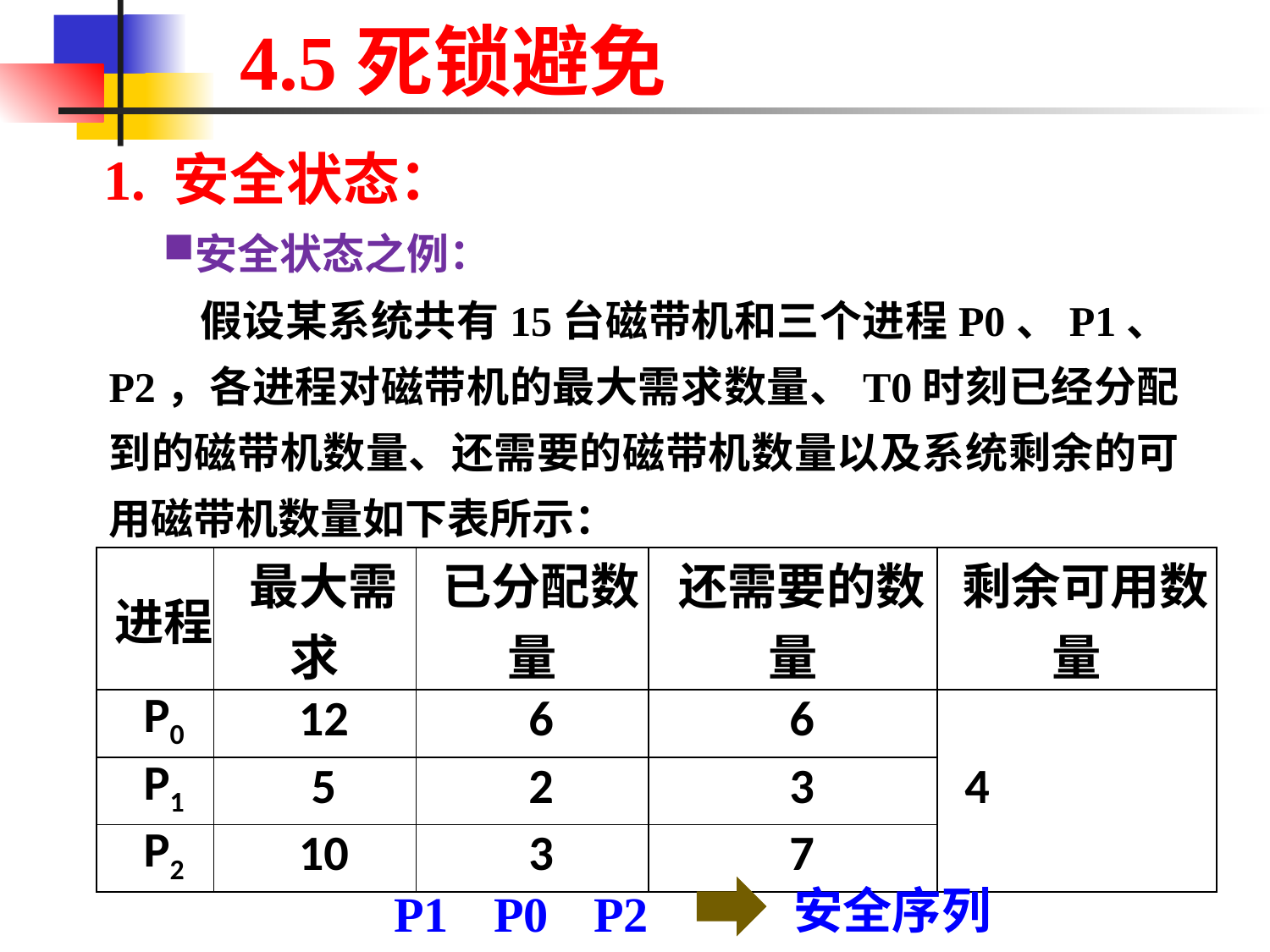

# 4.5死锁避免
1. 安全状态：
安全状态之例：
        假设某系统共有15台磁带机和三个进程P0、P1、P2，各进程对磁带机的最大需求数量、T0时刻已经分配到的磁带机数量、还需要的磁带机数量以及系统剩余的可用磁带机数量如下表所示：
| 进程 | 最大需求 | 已分配数量 | 还需要的数量 | 剩余可用数量 |
| --- | --- | --- | --- | --- |
| P0 | 12 | 6 | 6 | 4 |
| P1 | 5 | 2 | 3 |  |
| P2 | 10 | 3 | 7 |  |
安全序列

P1
P0
P2